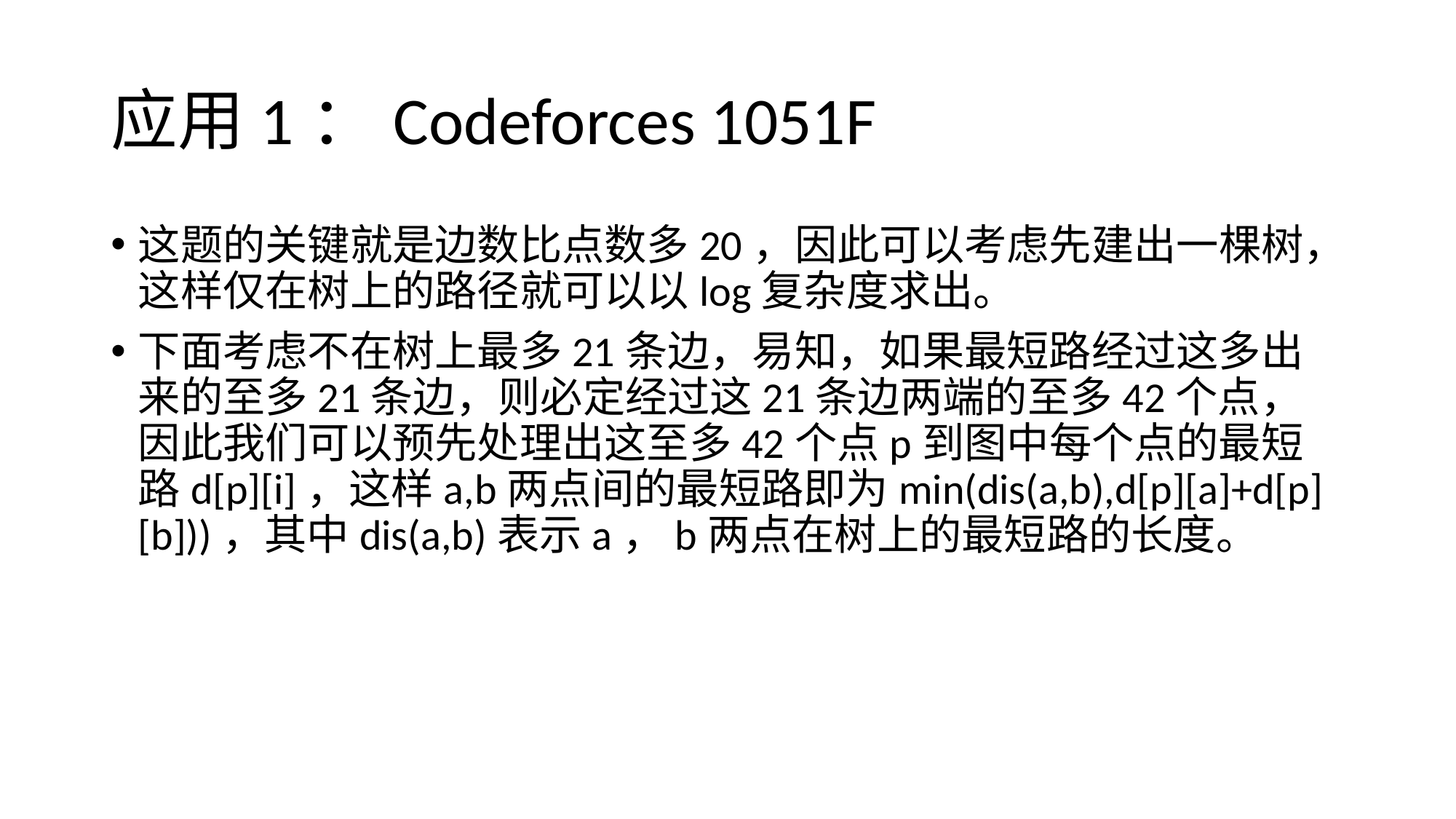

# 应用1：Codeforces 1051F
这题的关键就是边数比点数多20，因此可以考虑先建出一棵树，这样仅在树上的路径就可以以log复杂度求出。
下面考虑不在树上最多21条边，易知，如果最短路经过这多出来的至多21条边，则必定经过这21条边两端的至多42个点，因此我们可以预先处理出这至多42个点p到图中每个点的最短路d[p][i]，这样a,b两点间的最短路即为min(dis(a,b),d[p][a]+d[p][b]))，其中dis(a,b)表示a，b两点在树上的最短路的长度。